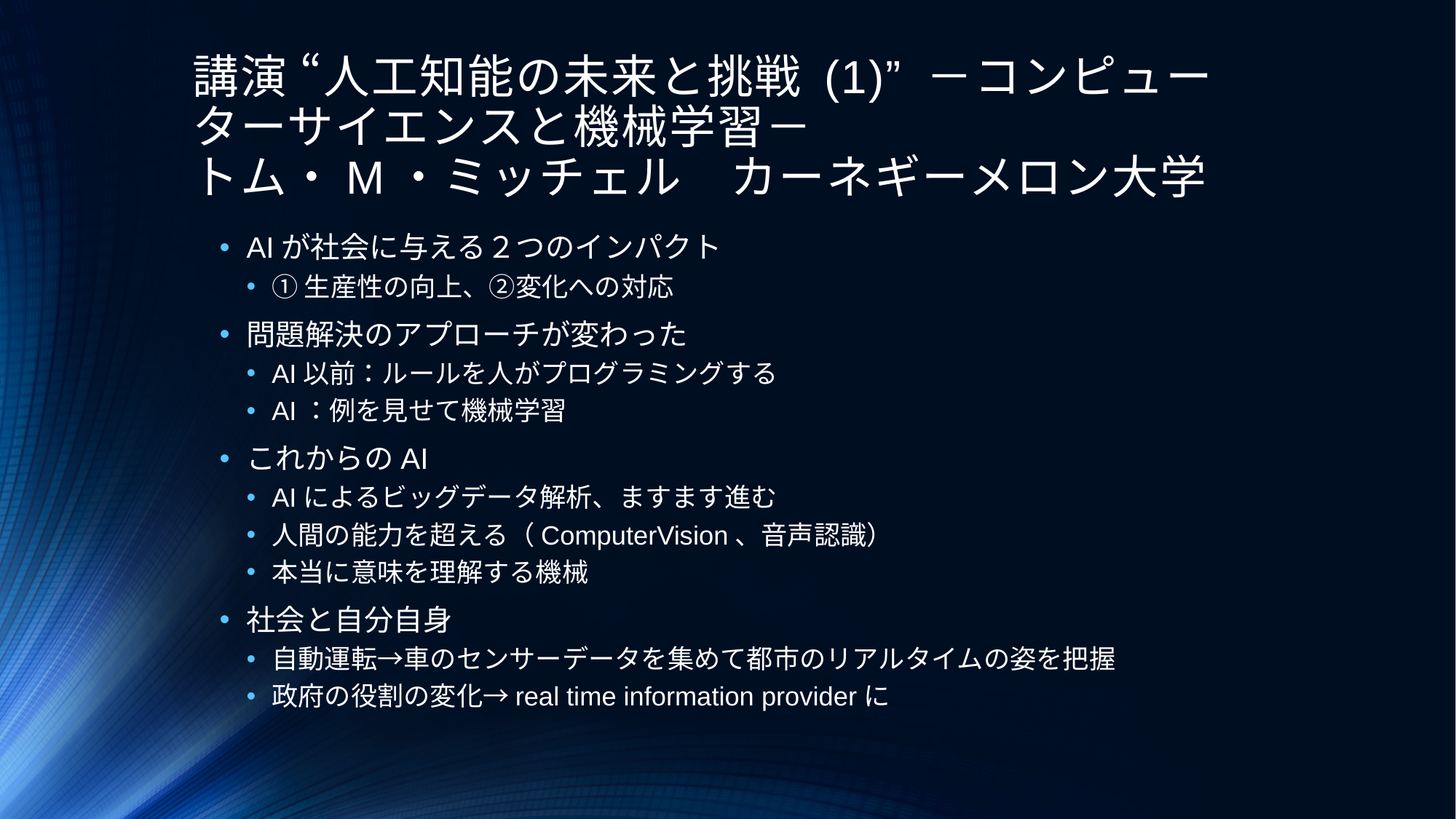

# 講演 “人工知能の未来と挑戦 (1)” －コンピューターサイエンスと機械学習－ トム・M・ミッチェル　カーネギーメロン大学
AIが社会に与える２つのインパクト
①生産性の向上、②変化への対応
問題解決のアプローチが変わった
AI以前：ルールを人がプログラミングする
AI：例を見せて機械学習
これからのAI
AIによるビッグデータ解析、ますます進む
人間の能力を超える（ComputerVision、音声認識）
本当に意味を理解する機械
社会と自分自身
自動運転→車のセンサーデータを集めて都市のリアルタイムの姿を把握
政府の役割の変化→real time information providerに